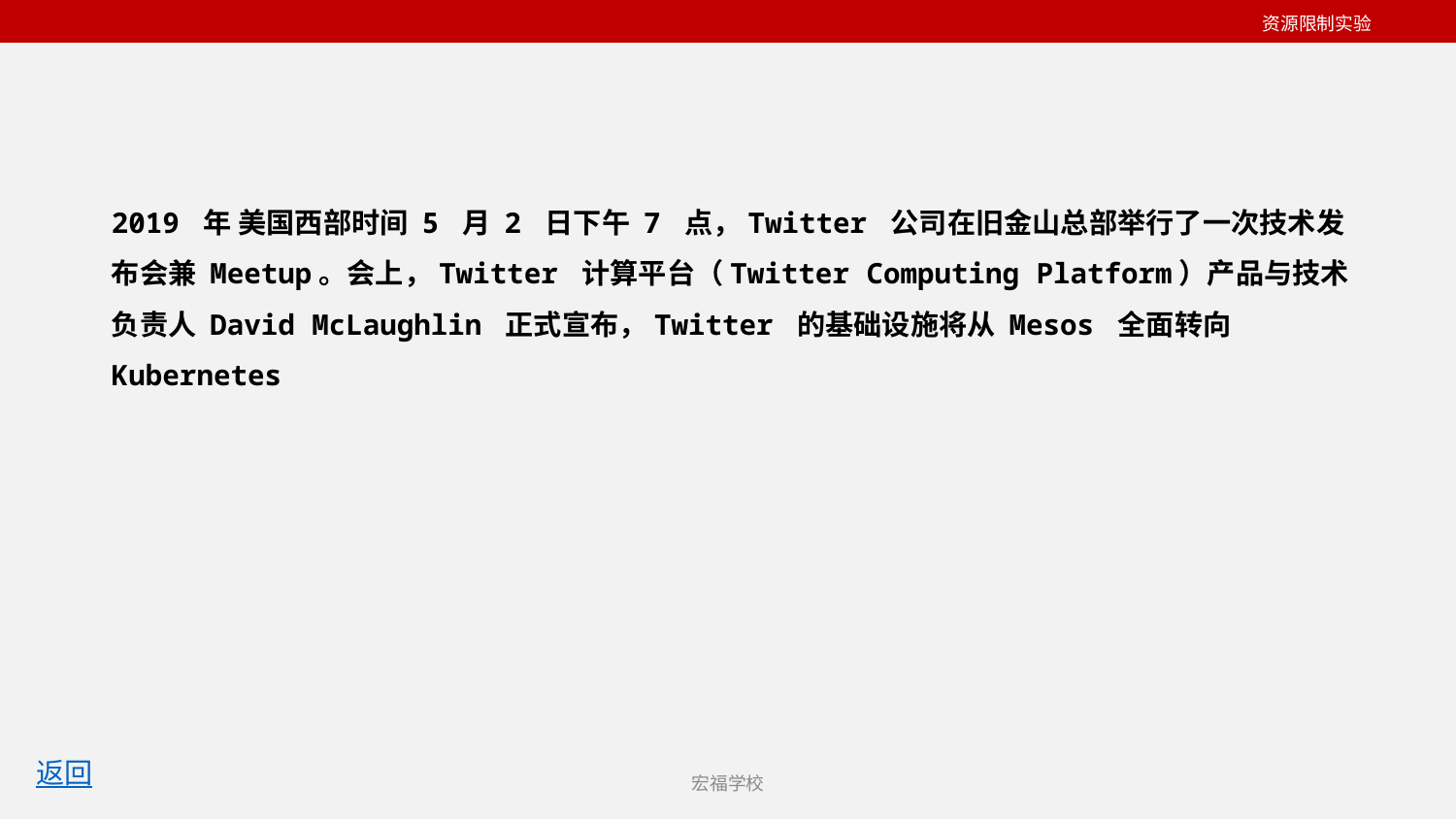

资源限制实验
2019 年 美国西部时间 5 月 2 日下午 7 点，Twitter 公司在旧金山总部举行了一次技术发布会兼 Meetup。会上，Twitter 计算平台（Twitter Computing Platform）产品与技术负责人 David McLaughlin 正式宣布，Twitter 的基础设施将从 Mesos 全面转向 Kubernetes
返回
16
宏福学校